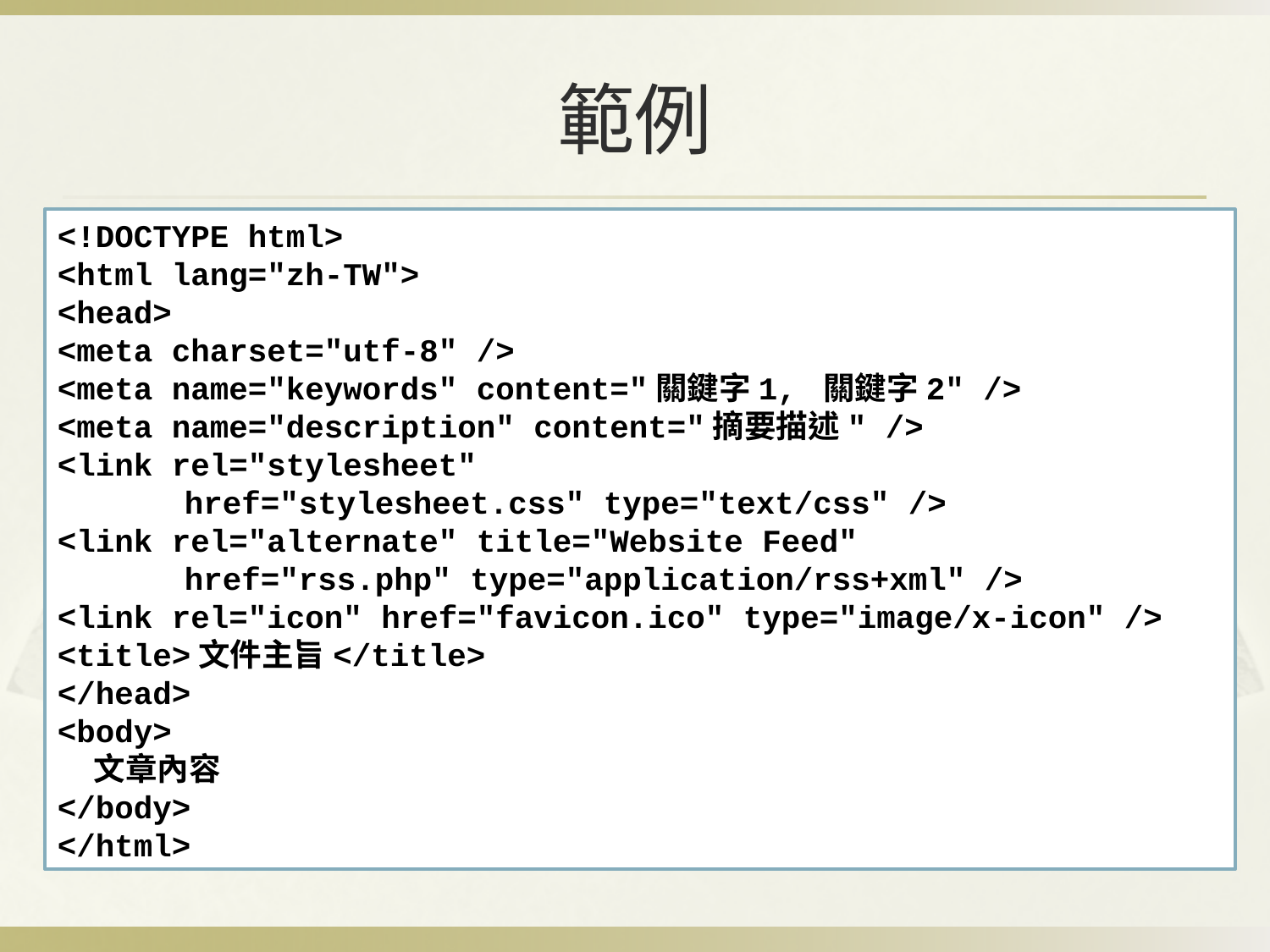

# 範例
<!DOCTYPE html>
<html lang="zh-TW">
<head>
<meta charset="utf-8" />
<meta name="keywords" content="關鍵字1, 關鍵字2" />
<meta name="description" content="摘要描述" />
<link rel="stylesheet"
	href="stylesheet.css" type="text/css" />
<link rel="alternate" title="Website Feed"
	href="rss.php" type="application/rss+xml" />
<link rel="icon" href="favicon.ico" type="image/x-icon" />
<title>文件主旨</title>
</head>
<body>
    文章內容
</body>
</html>